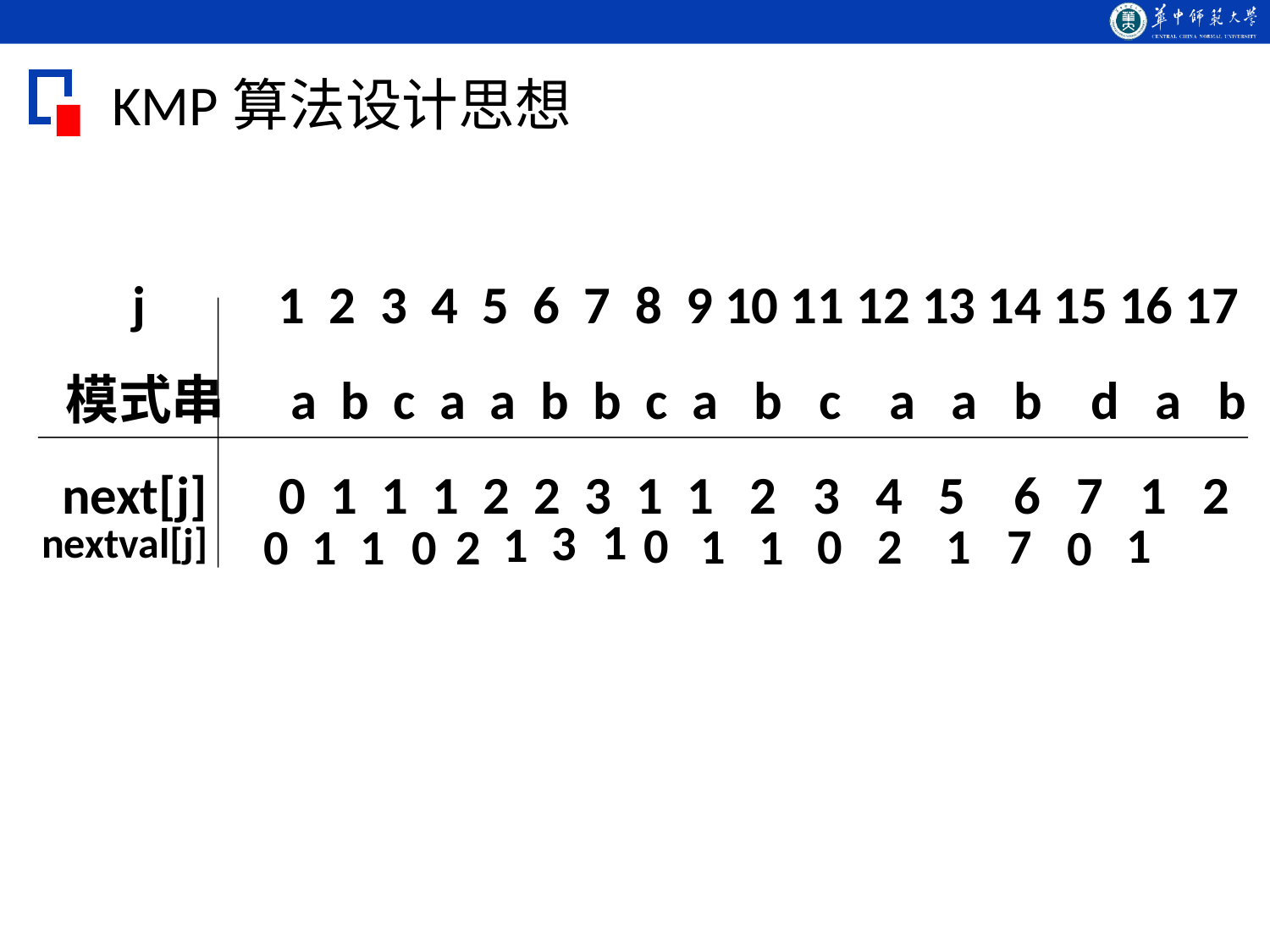

KMP算法设计思想

           j           1  2  3  4  5  6  7  8  9 10 11 12 13 14 15 16 17

     模式串     a  b  c  a  a  b  b  c  a   b   c    a   a   b    d   a   b

      next[j]      0  1  1  1  2  2  3  1  1   2   3   4   5    6   7   1   2

nextval[j]
1
3
1
1
0
1
1
7
0
2
0
1
1
0
1
2
0